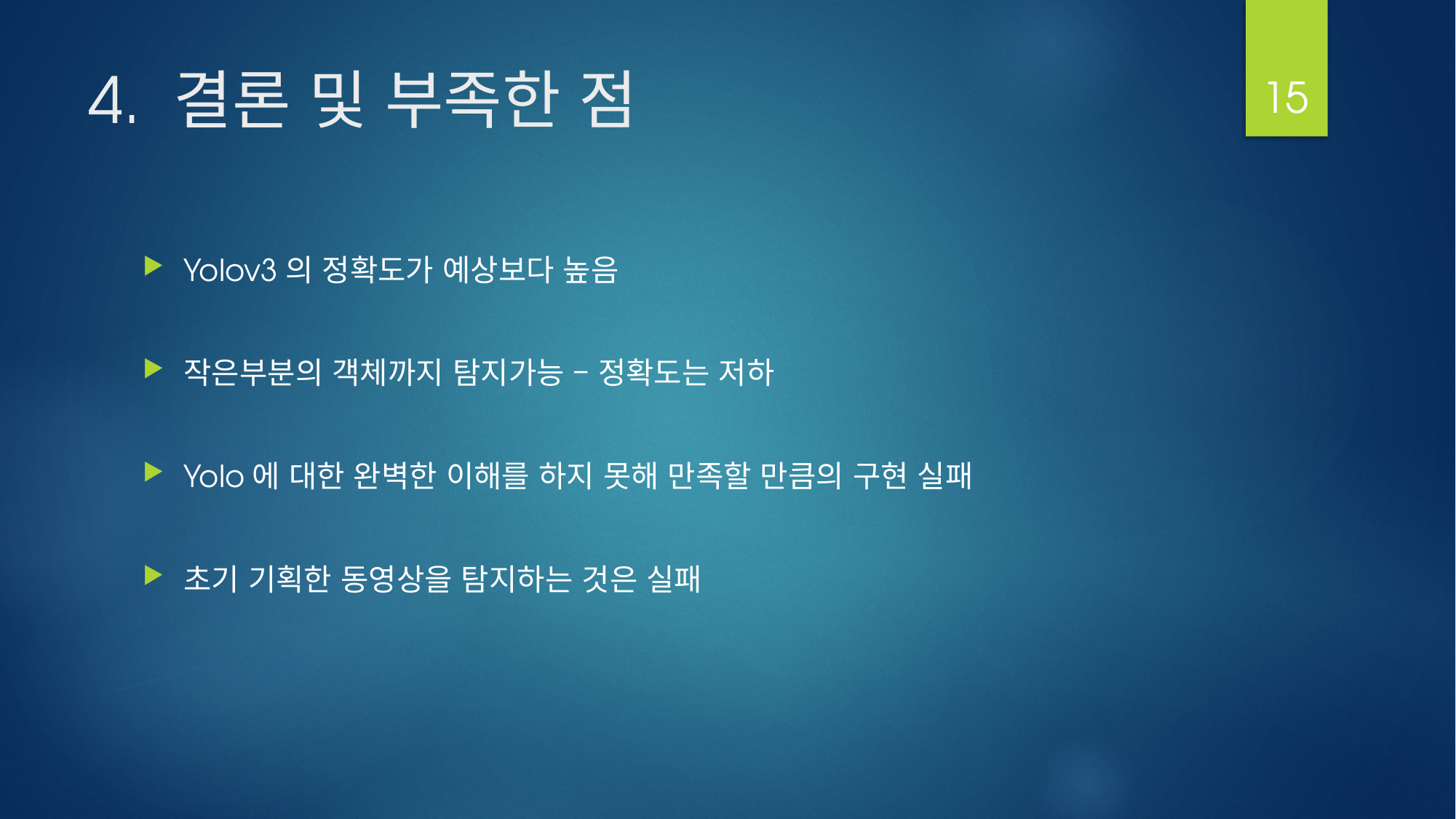

15
# 4. 결론 및 부족한 점
Yolov3의 정확도가 예상보다 높음

작은부분의 객체까지 탐지가능 – 정확도는 저하

Yolo에 대한 완벽한 이해를 하지 못해 만족할 만큼의 구현 실패

초기 기획한 동영상을 탐지하는 것은 실패